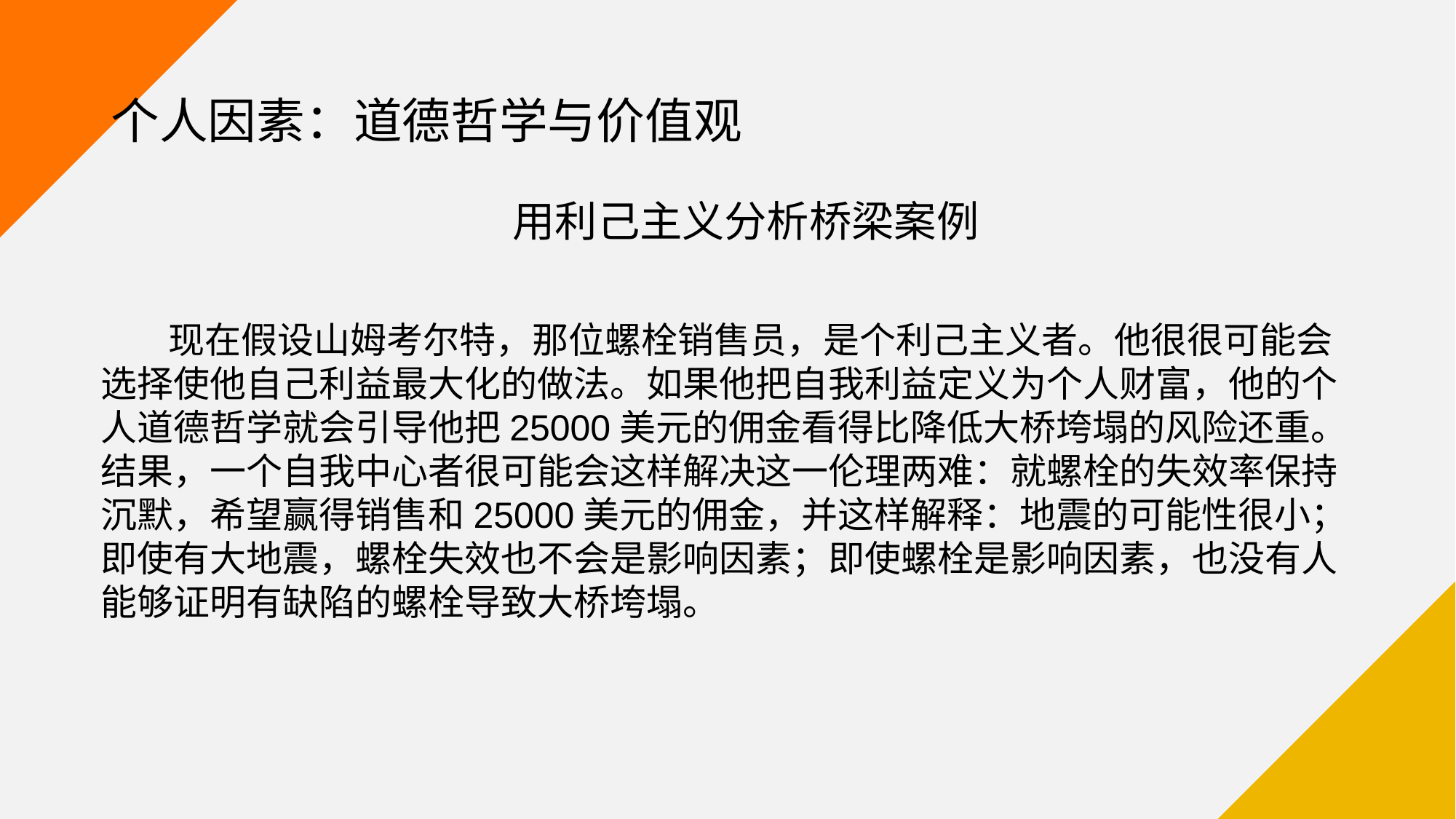

# 个人因素：道德哲学与价值观
用利己主义分析桥梁案例
        现在假设山姆考尔特，那位螺栓销售员，是个利己主义者。他很很可能会选择使他自己利益最大化的做法。如果他把自我利益定义为个人财富，他的个人道德哲学就会引导他把25000美元的佣金看得比降低大桥垮塌的风险还重。结果，一个自我中心者很可能会这样解决这一伦理两难：就螺栓的失效率保持沉默，希望赢得销售和25000美元的佣金，并这样解释：地震的可能性很小；即使有大地震，螺栓失效也不会是影响因素；即使螺栓是影响因素，也没有人能够证明有缺陷的螺栓导致大桥垮塌。